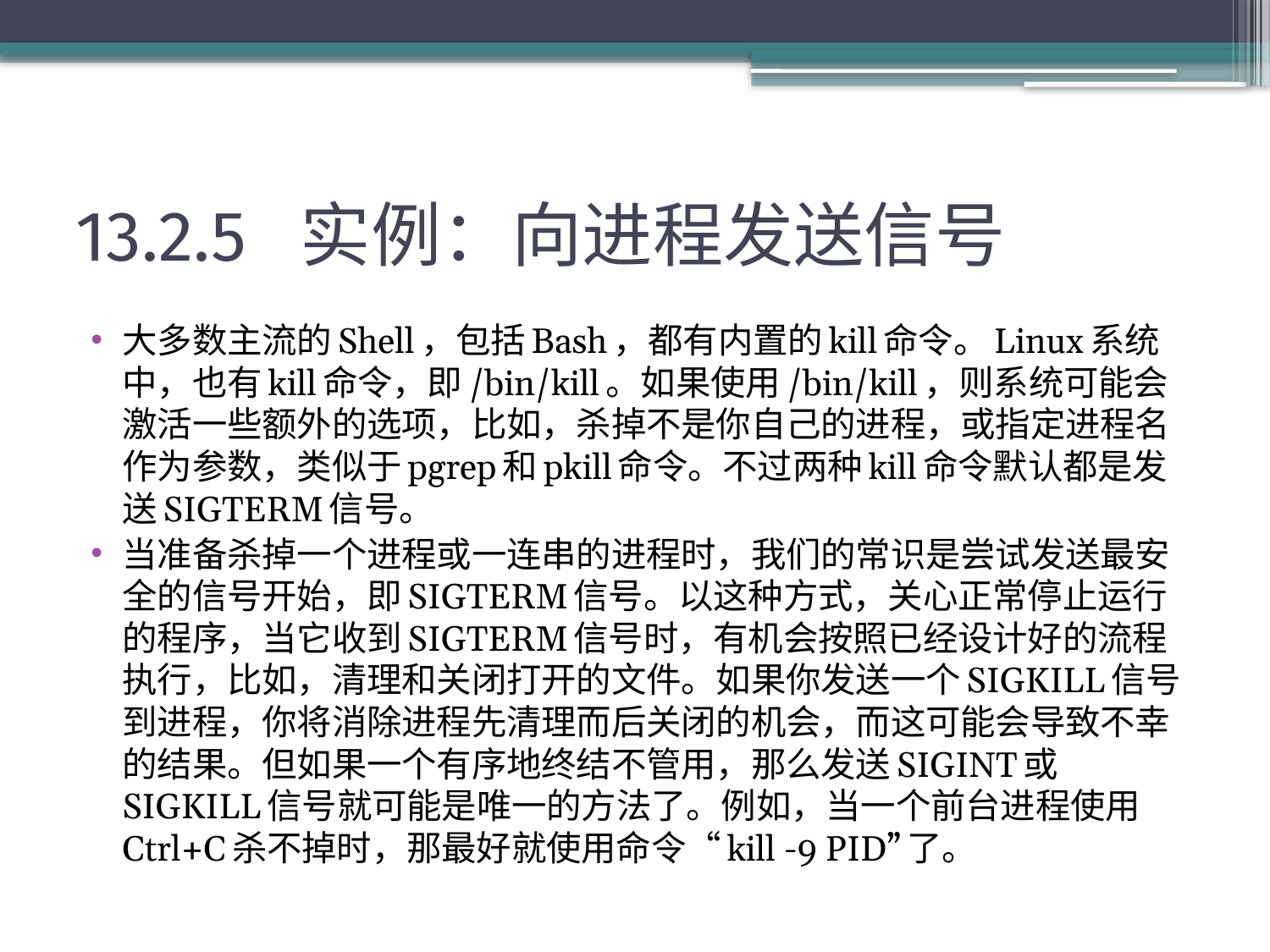

# 13.2.5  实例：向进程发送信号
大多数主流的Shell，包括Bash，都有内置的kill命令。Linux系统中，也有kill命令，即/bin/kill。如果使用/bin/kill，则系统可能会激活一些额外的选项，比如，杀掉不是你自己的进程，或指定进程名作为参数，类似于pgrep和pkill命令。不过两种kill命令默认都是发送SIGTERM信号。
当准备杀掉一个进程或一连串的进程时，我们的常识是尝试发送最安全的信号开始，即SIGTERM信号。以这种方式，关心正常停止运行的程序，当它收到SIGTERM信号时，有机会按照已经设计好的流程执行，比如，清理和关闭打开的文件。如果你发送一个SIGKILL信号到进程，你将消除进程先清理而后关闭的机会，而这可能会导致不幸的结果。但如果一个有序地终结不管用，那么发送SIGINT或SIGKILL信号就可能是唯一的方法了。例如，当一个前台进程使用Ctrl+C杀不掉时，那最好就使用命令“kill -9 PID”了。